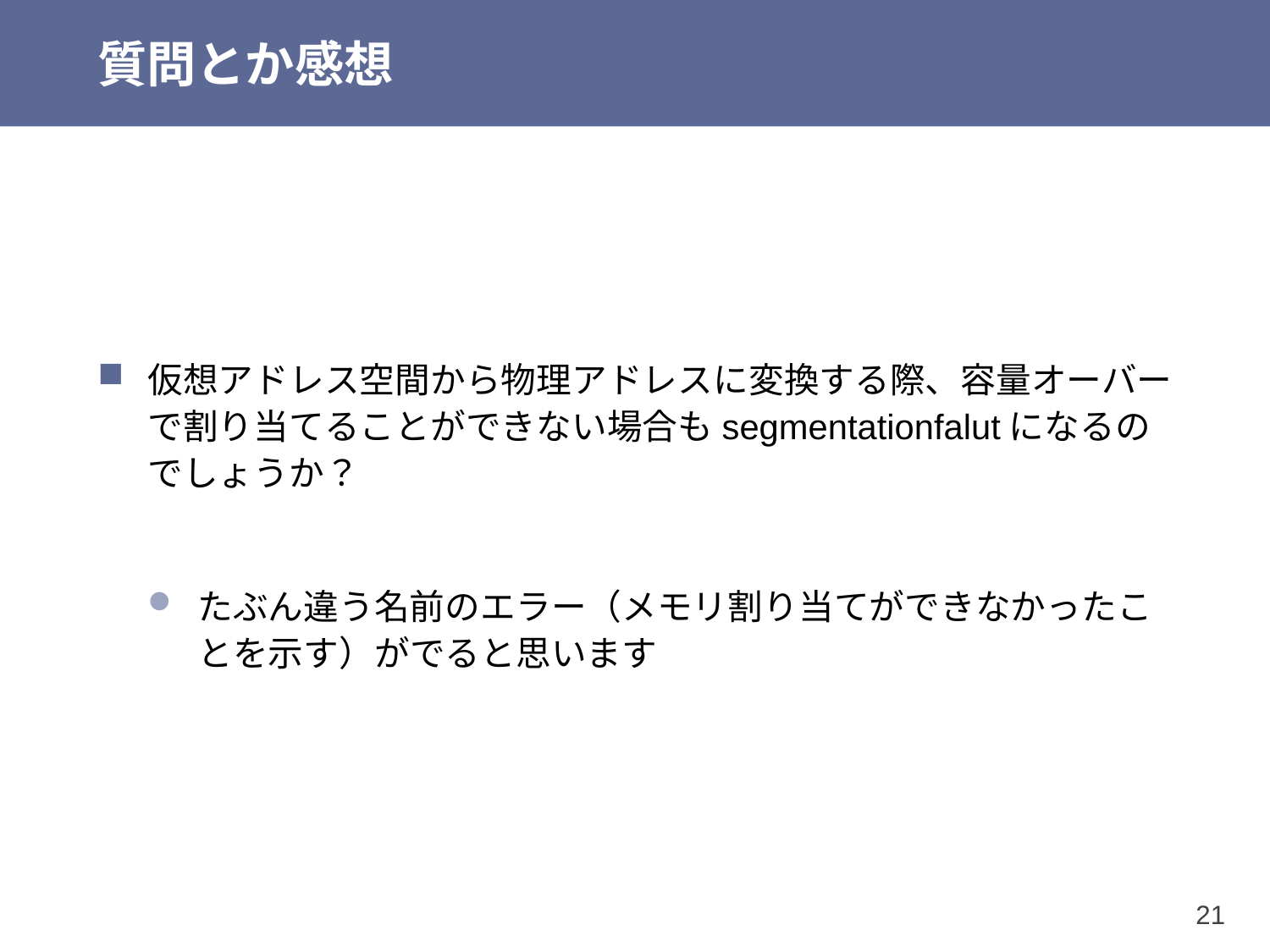

# 質問とか感想
仮想アドレス空間から物理アドレスに変換する際、容量オーバーで割り当てることができない場合もsegmentationfalutになるのでしょうか？

たぶん違う名前のエラー（メモリ割り当てができなかったことを示す）がでると思います